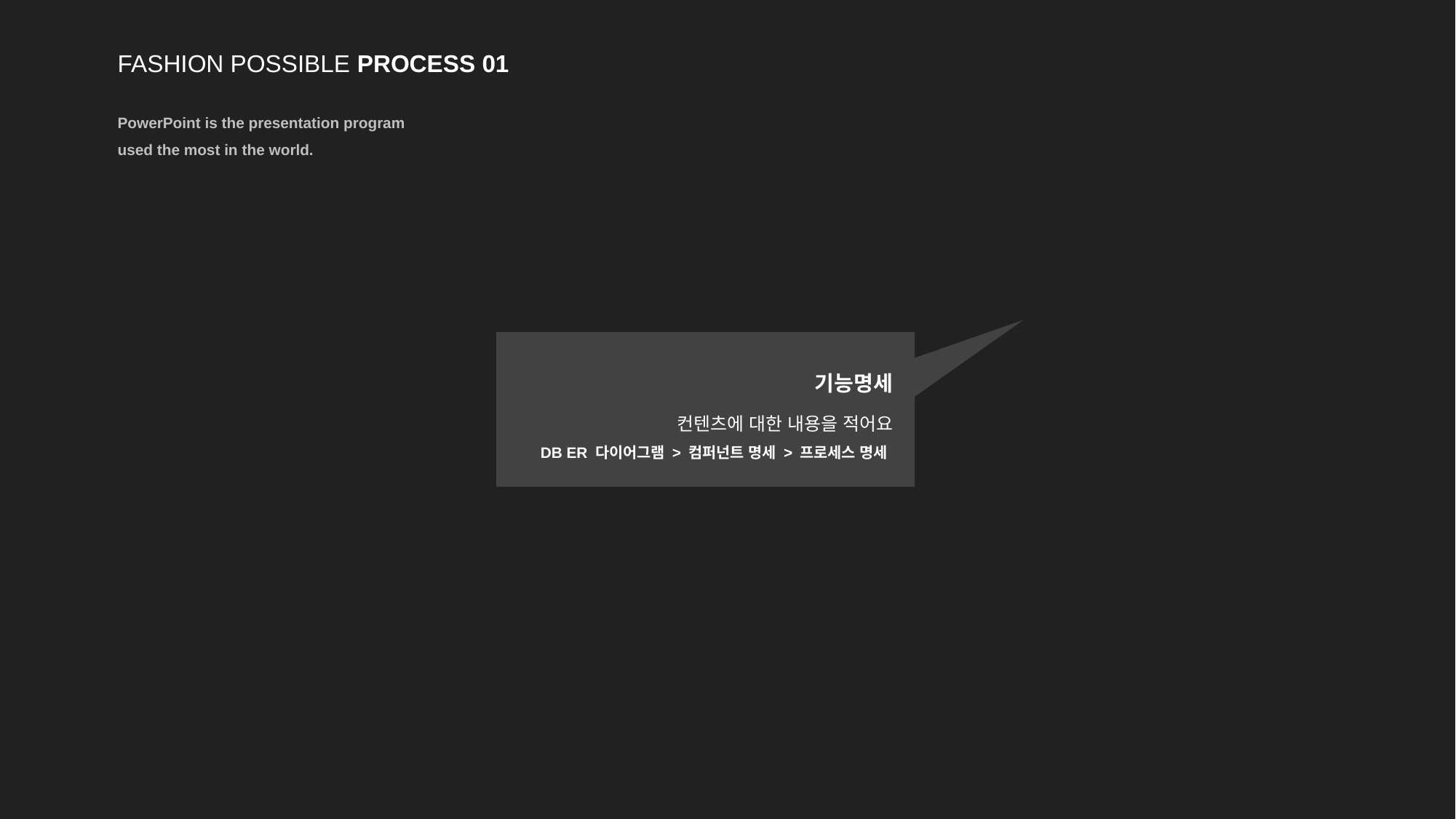

FASHION POSSIBLE PROCESS 01

PowerPoint is the presentation program
used the most in the world.
기능명세

컨텐츠에 대한 내용을 적어요
        DB ER 다이어그램 > 컴퍼넌트 명세 > 프로세스 명세